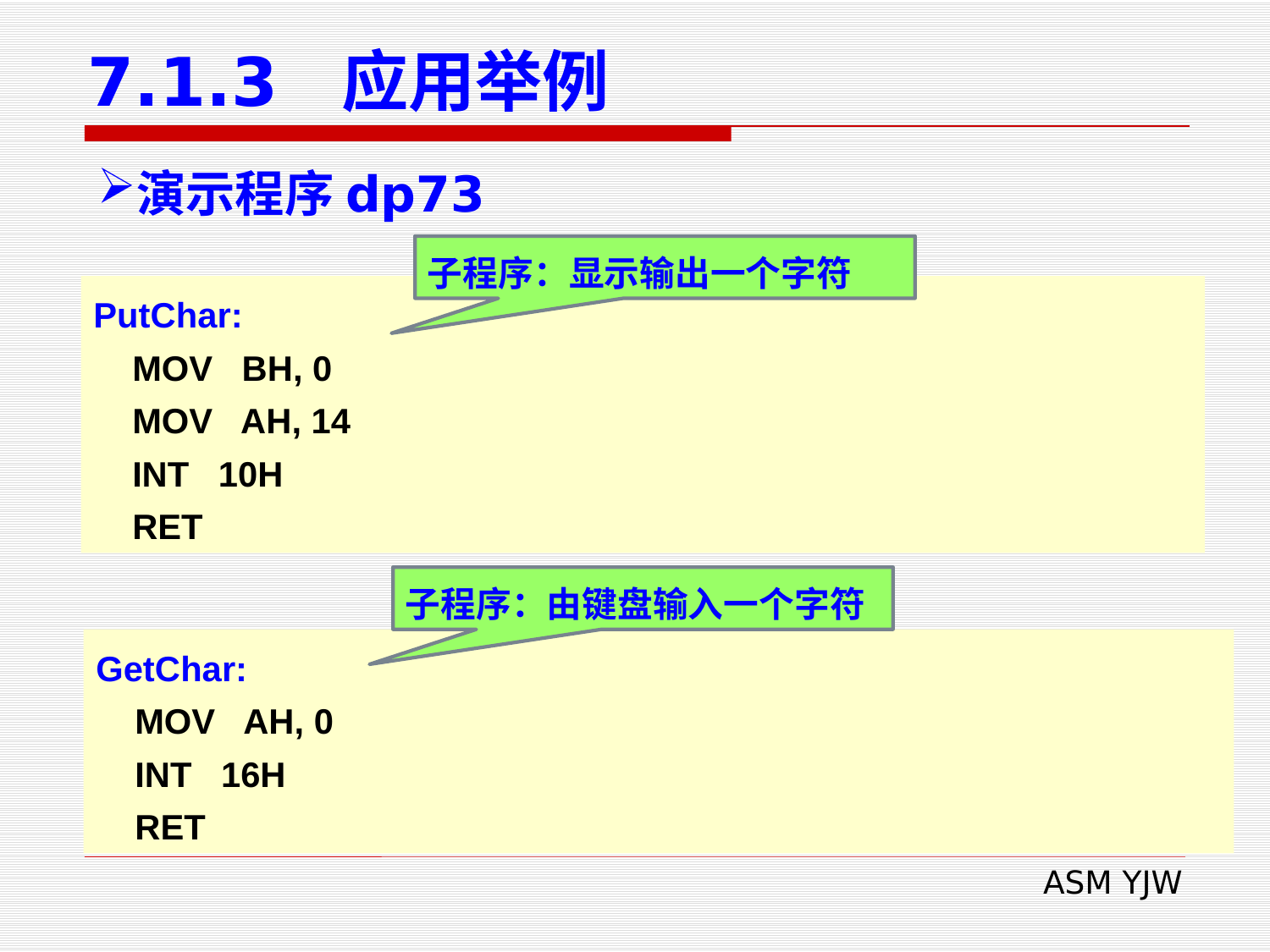

# 7.1.3  应用举例
演示程序dp73
子程序：显示输出一个字符
PutChar:
    MOV   BH, 0
    MOV   AH, 14
    INT   10H
    RET
子程序：由键盘输入一个字符
GetChar:
    MOV   AH, 0
    INT   16H
    RET